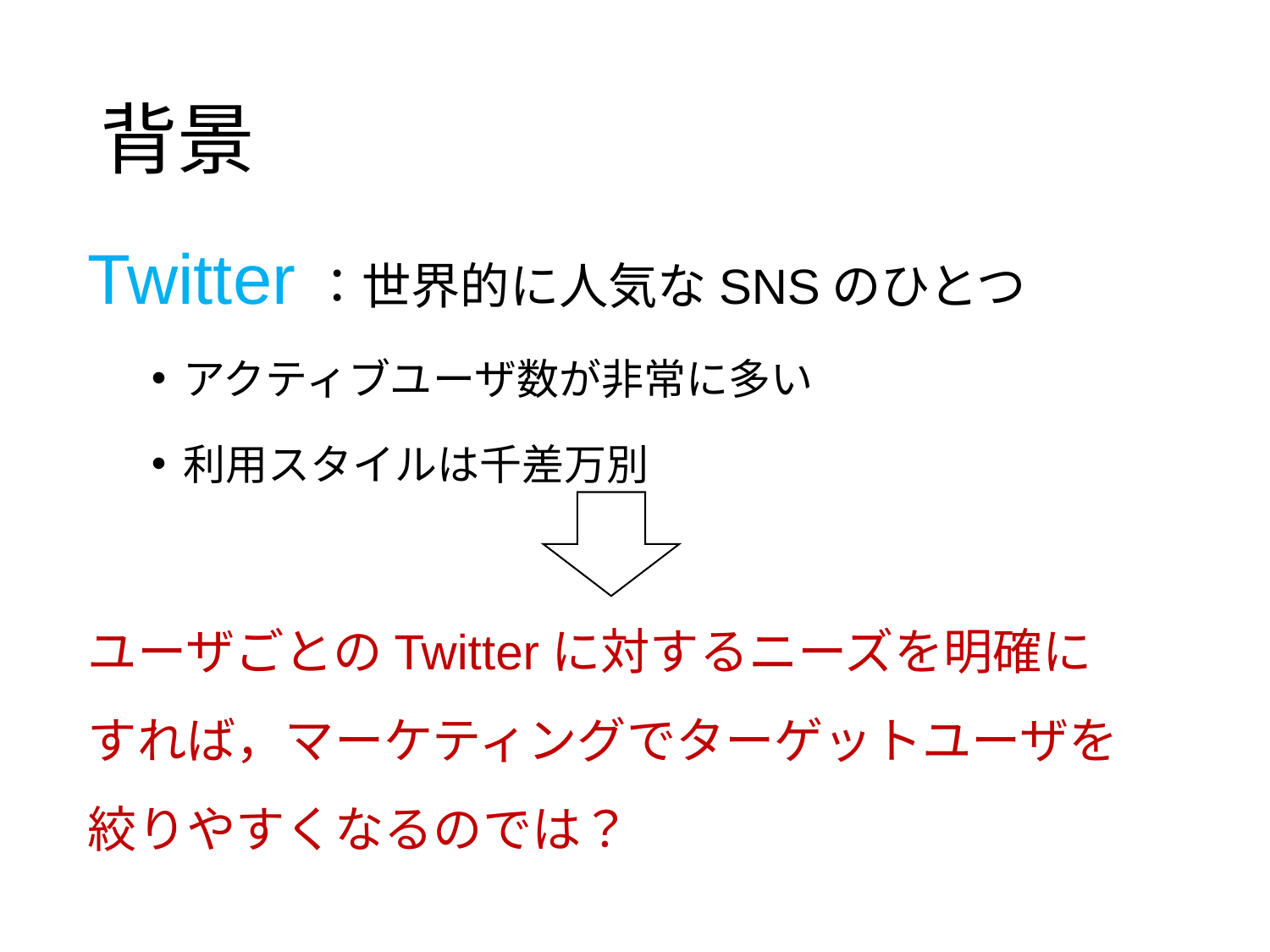

# 背景
Twitter：世界的に人気なSNSのひとつ
アクティブユーザ数が非常に多い
利用スタイルは千差万別

ユーザごとのTwitterに対するニーズを明確に　すれば，マーケティングでターゲットユーザを　絞りやすくなるのでは？